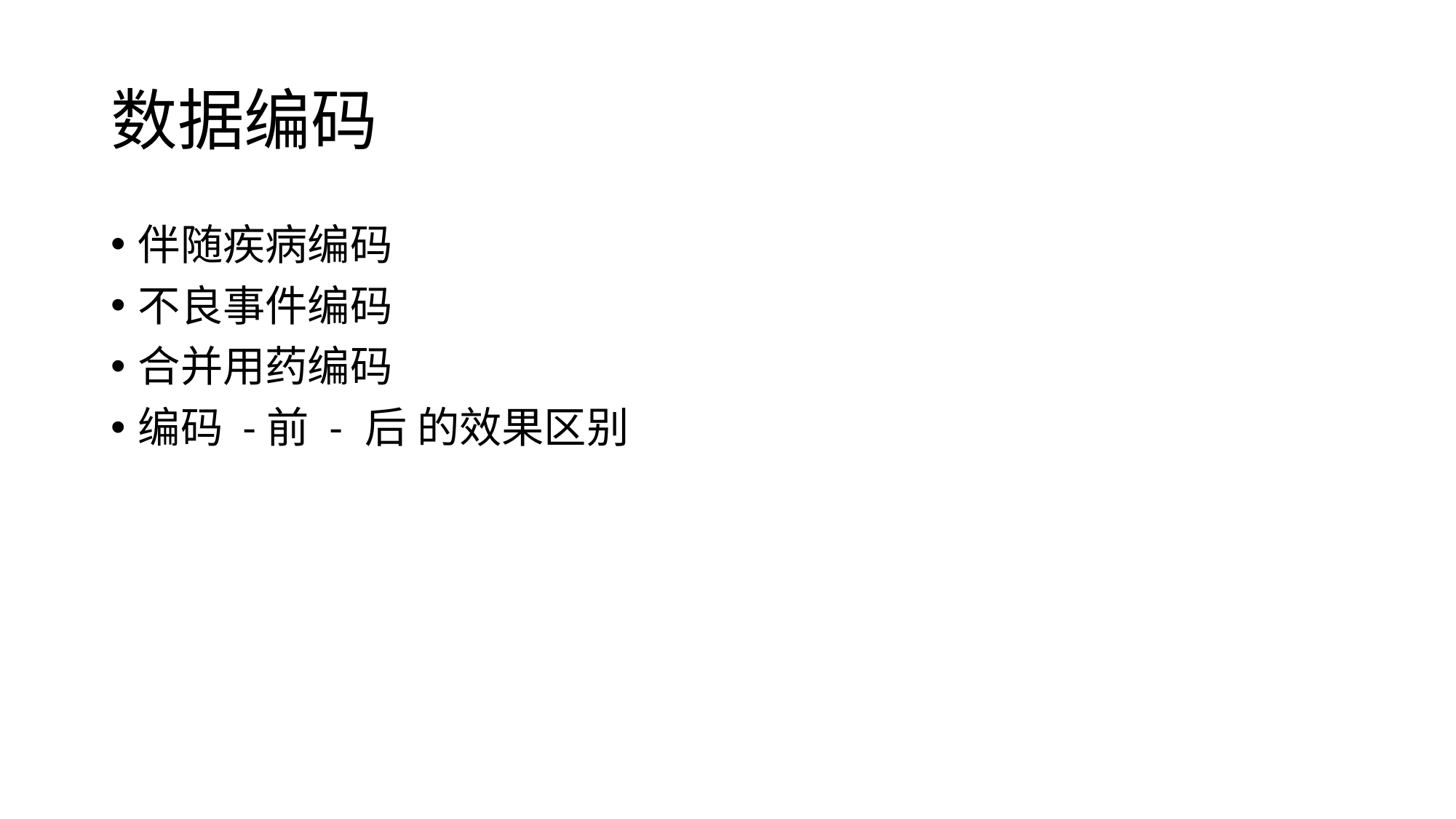

# 数据编码
伴随疾病编码
不良事件编码
合并用药编码
编码 -前 - 后 的效果区别